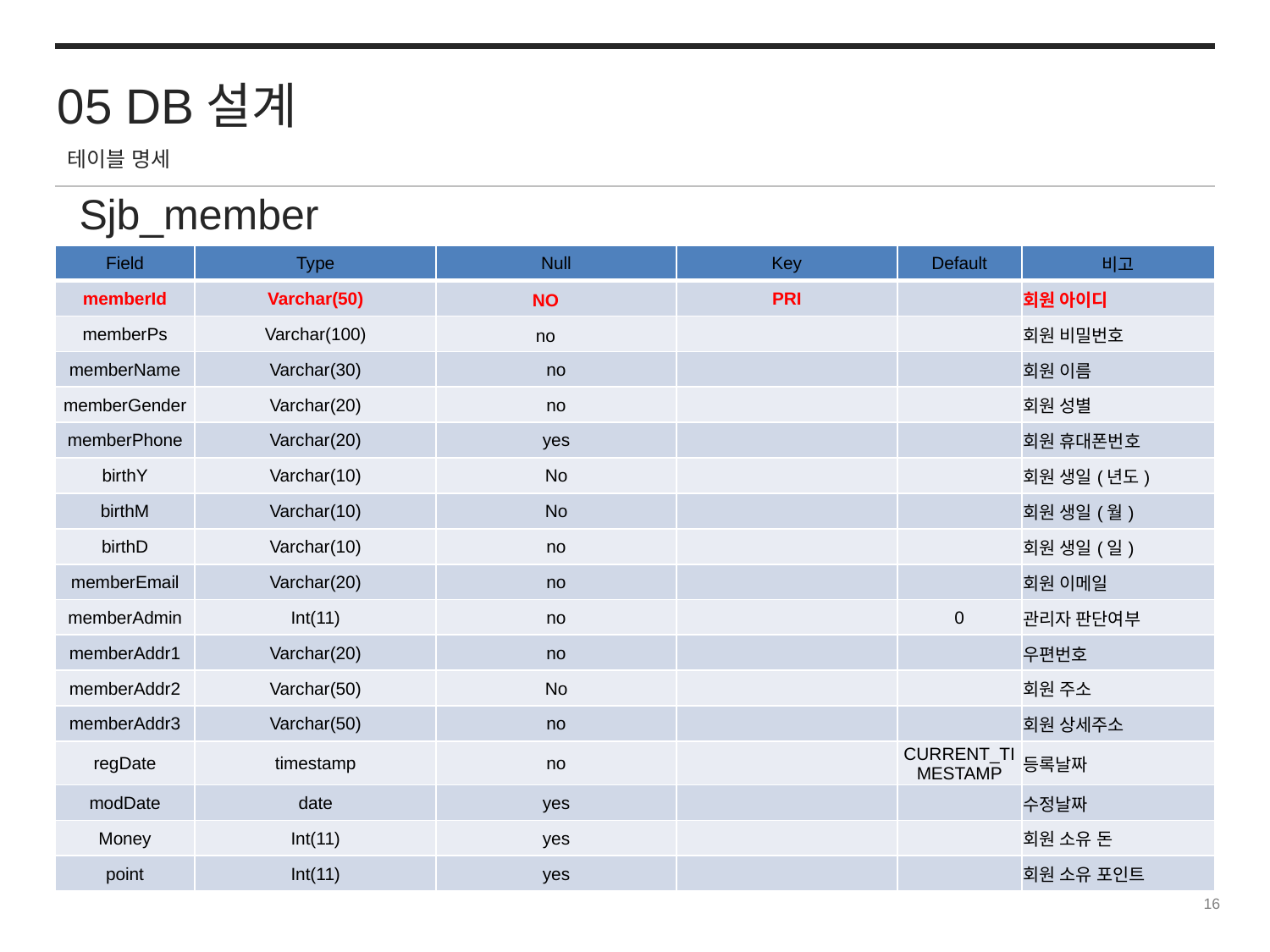

05 DB설계
테이블 명세
 Sjb_member
| Field | Type | Null | Key | Default | 비고 |
| --- | --- | --- | --- | --- | --- |
| memberId | Varchar(50) | NO | PRI |  | 회원 아이디 |
| memberPs | Varchar(100) | no |  |  | 회원 비밀번호 |
| memberName | Varchar(30) | no |  |  | 회원 이름 |
| memberGender | Varchar(20) | no |  |  | 회원 성별 |
| memberPhone | Varchar(20) | yes |  |  | 회원 휴대폰번호 |
| birthY | Varchar(10) | No |  |  | 회원 생일(년도) |
| birthM | Varchar(10) | No |  |  | 회원 생일(월) |
| birthD | Varchar(10) | no |  |  | 회원 생일(일) |
| memberEmail | Varchar(20) | no |  |  | 회원 이메일 |
| memberAdmin | Int(11) | no |  | 0 | 관리자 판단여부 |
| memberAddr1 | Varchar(20) | no |  |  | 우편번호 |
| memberAddr2 | Varchar(50) | No |  |  | 회원 주소 |
| memberAddr3 | Varchar(50) | no |  |  | 회원 상세주소 |
| regDate | timestamp | no |  | CURRENT\_TIMESTAMP | 등록날짜 |
| modDate | date | yes |  |  | 수정날짜 |
| Money | Int(11) | yes |  |  | 회원 소유 돈 |
| point | Int(11) | yes |  |  | 회원 소유 포인트 |